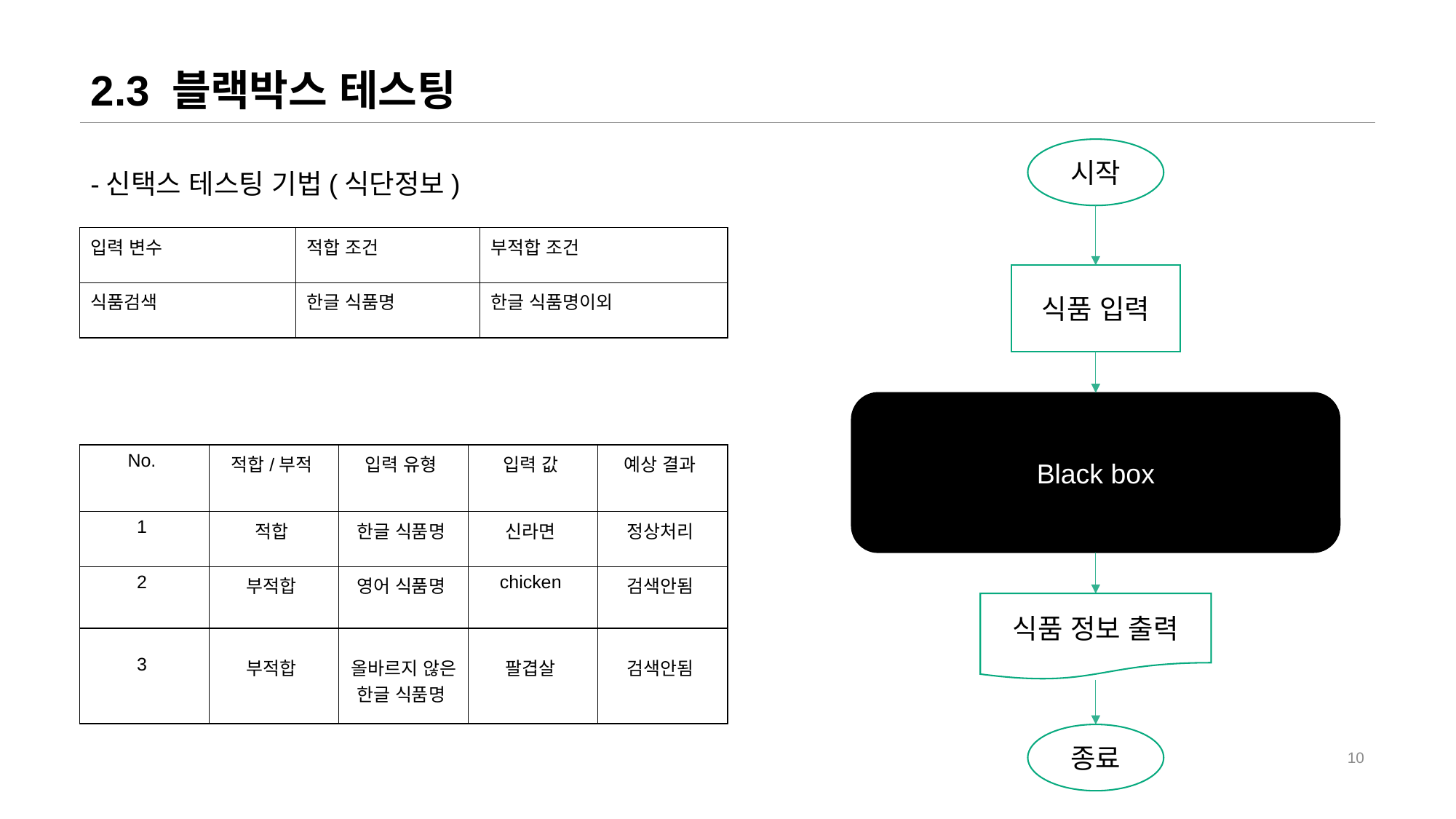

# 2.3 블랙박스 테스팅
시작
-신택스 테스팅 기법(식단정보)
| 입력 변수 | 적합 조건 | 부적합 조건 |
| --- | --- | --- |
| 식품검색 | 한글 식품명 | 한글 식품명이외 |
식품 입력
Black box
| No. | 적합/부적 | 입력 유형 | 입력 값 | 예상 결과 |
| --- | --- | --- | --- | --- |
| 1 | 적합 | 한글 식품명 | 신라면 | 정상처리 |
| 2 | 부적합 | 영어 식품명 | chicken | 검색안됨 |
| 3 | 부적합 | 올바르지 않은 한글 식품명 | 팔겹살 | 검색안됨 |

식품 정보 출력

종료
10